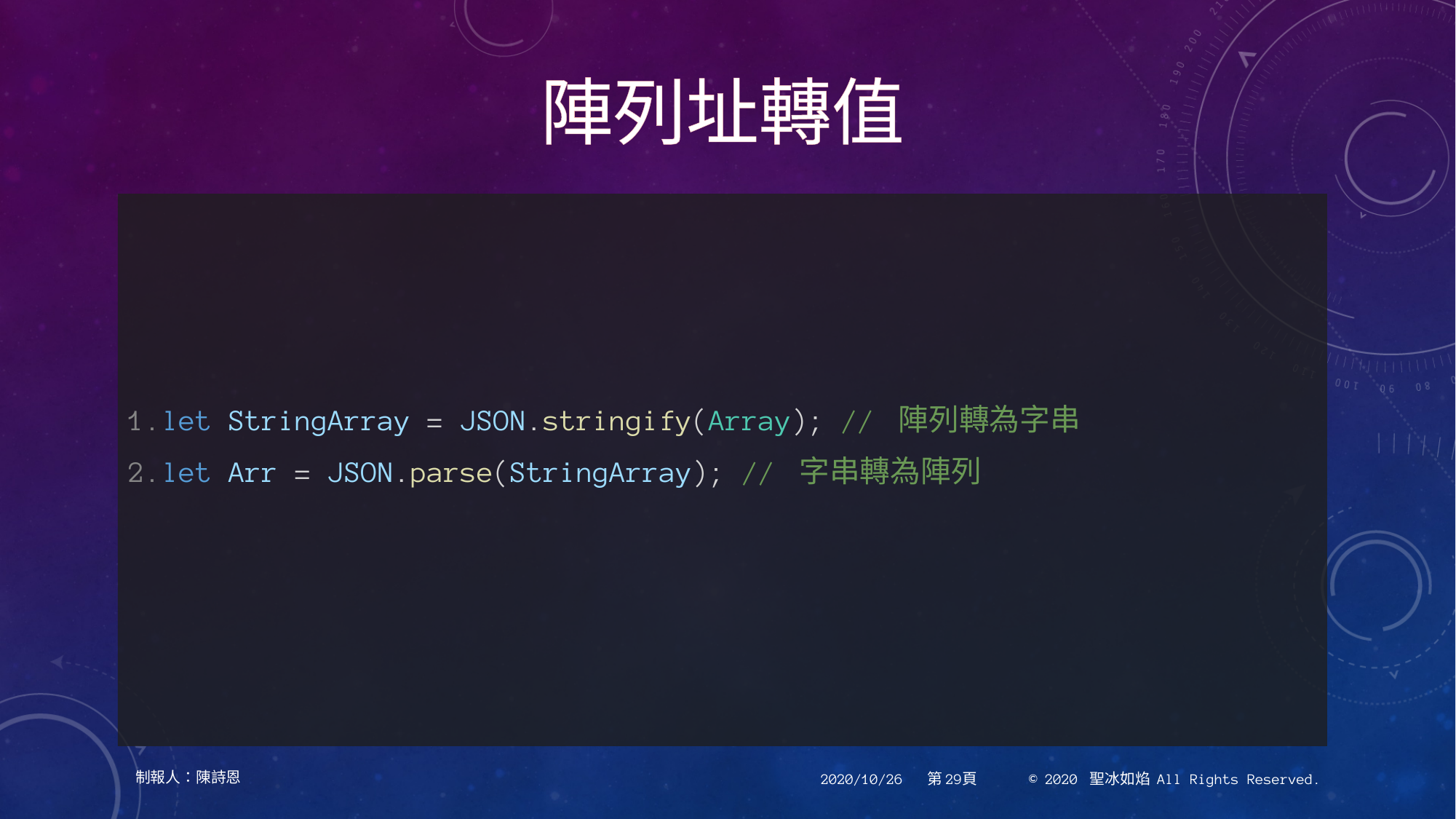

# 陣列址轉值
let StringArray = JSON.stringify(Array); // 陣列轉為字串
let Arr = JSON.parse(StringArray); // 字串轉為陣列

第29頁
制報人：陳詩恩
2020/10/26